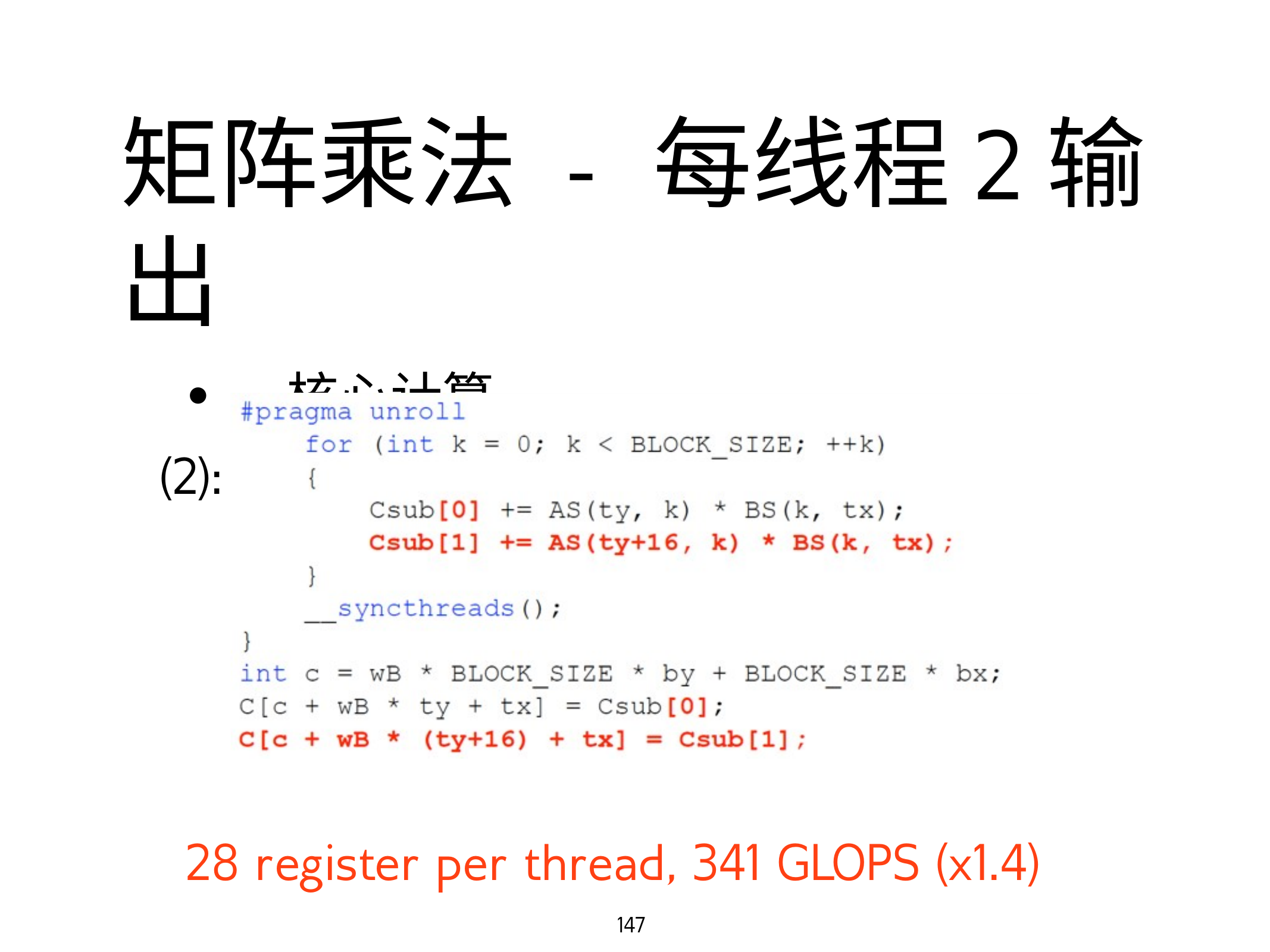

# 矩阵乘法 - 每线程2输出
• 核心计算(2):

28 register per thread, 341 GLOPS (x1.4)
147